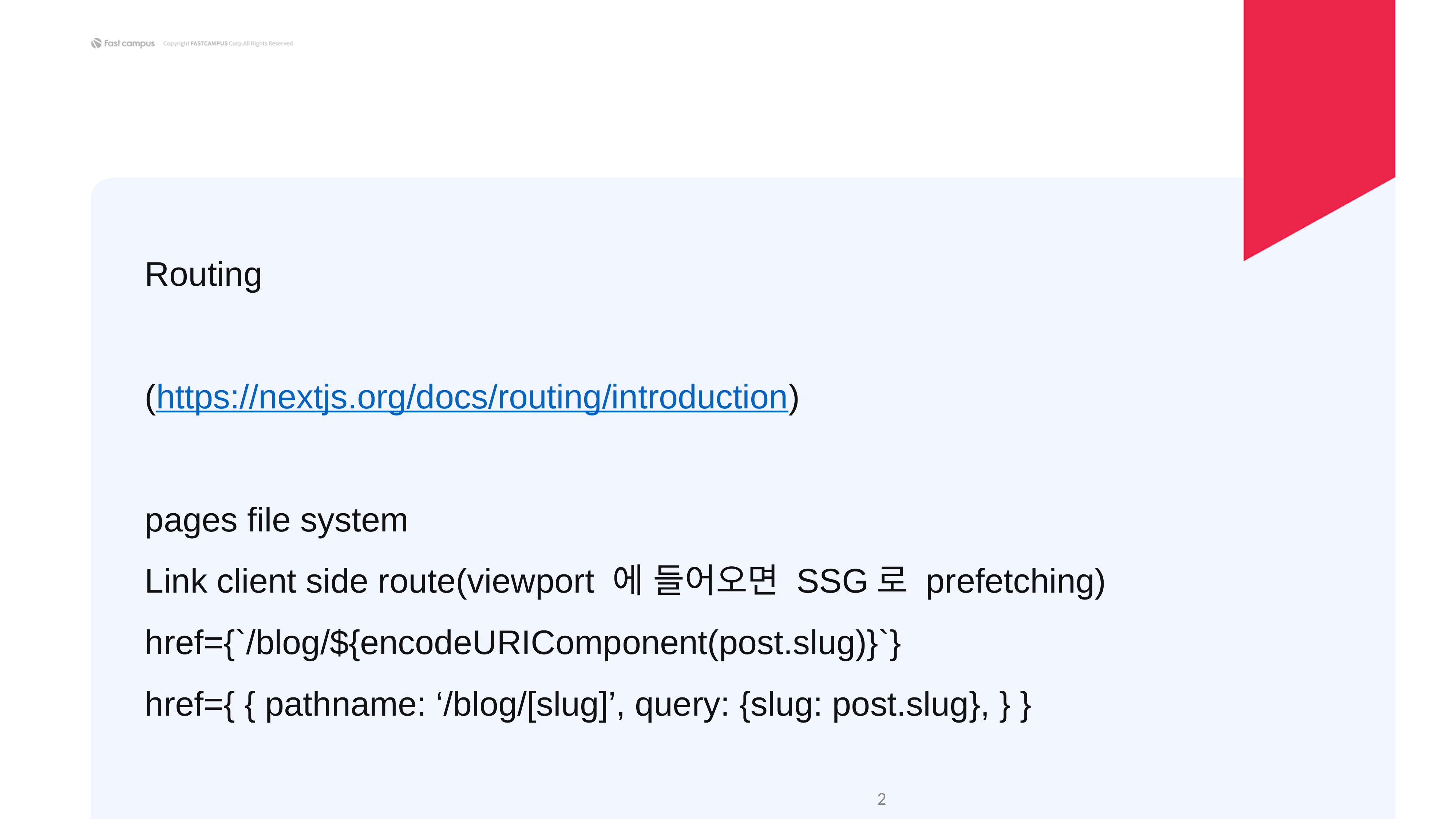

Routing

(https://nextjs.org/docs/routing/introduction)

pages file system
Link client side route(viewport 에 들어오면 SSG로 prefetching)
href={`/blog/${encodeURIComponent(post.slug)}`}
href={ { pathname: ‘/blog/[slug]’, query: {slug: post.slug}, } }
2